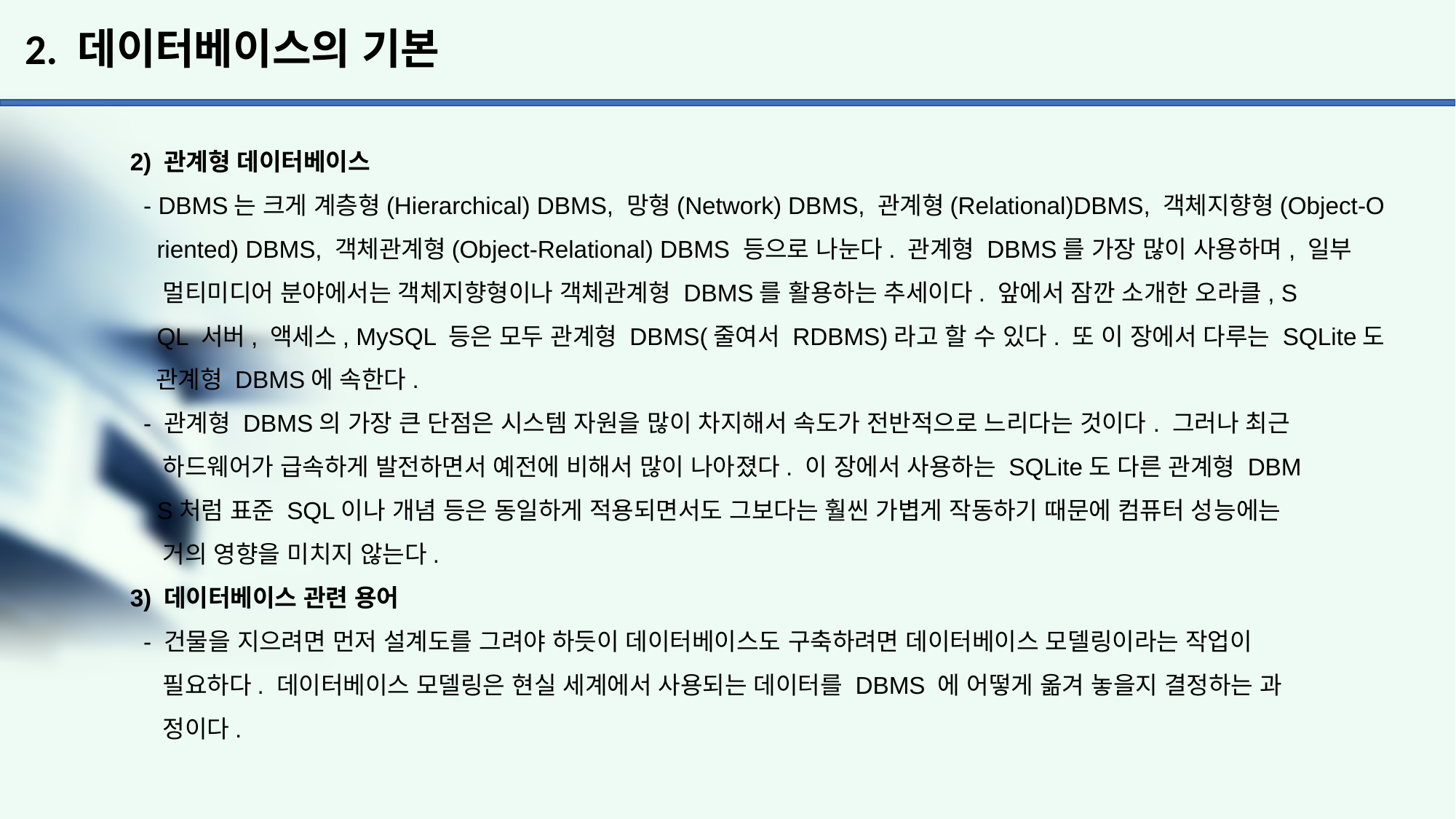

# 2. 데이터베이스의 기본
2) 관계형 데이터베이스
  - DBMS는 크게 계층형(Hierarchical) DBMS, 망형(Network) DBMS, 관계형(Relational)DBMS, 객체지향형(Object-O
    riented) DBMS, 객체관계형(Object-Relational) DBMS 등으로 나눈다. 관계형 DBMS를 가장 많이 사용하며, 일부
    멀티미디어 분야에서는 객체지향형이나 객체관계형 DBMS를 활용하는 추세이다. 앞에서 잠깐 소개한 오라클, S
    QL 서버, 액세스, MySQL 등은 모두 관계형 DBMS(줄여서 RDBMS)라고 할 수 있다. 또 이 장에서 다루는 SQLite도
   관계형 DBMS에 속한다.
  - 관계형 DBMS의 가장 큰 단점은 시스템 자원을 많이 차지해서 속도가 전반적으로 느리다는 것이다. 그러나 최근
    하드웨어가 급속하게 발전하면서 예전에 비해서 많이 나아졌다. 이 장에서 사용하는 SQLite도 다른 관계형 DBM
    S처럼 표준 SQL이나 개념 등은 동일하게 적용되면서도 그보다는 훨씬 가볍게 작동하기 때문에 컴퓨터 성능에는
    거의 영향을 미치지 않는다.
3) 데이터베이스 관련 용어
  - 건물을 지으려면 먼저 설계도를 그려야 하듯이 데이터베이스도 구축하려면 데이터베이스 모델링이라는 작업이
    필요하다. 데이터베이스 모델링은 현실 세계에서 사용되는 데이터를 DBMS 에 어떻게 옮겨 놓을지 결정하는 과
    정이다.